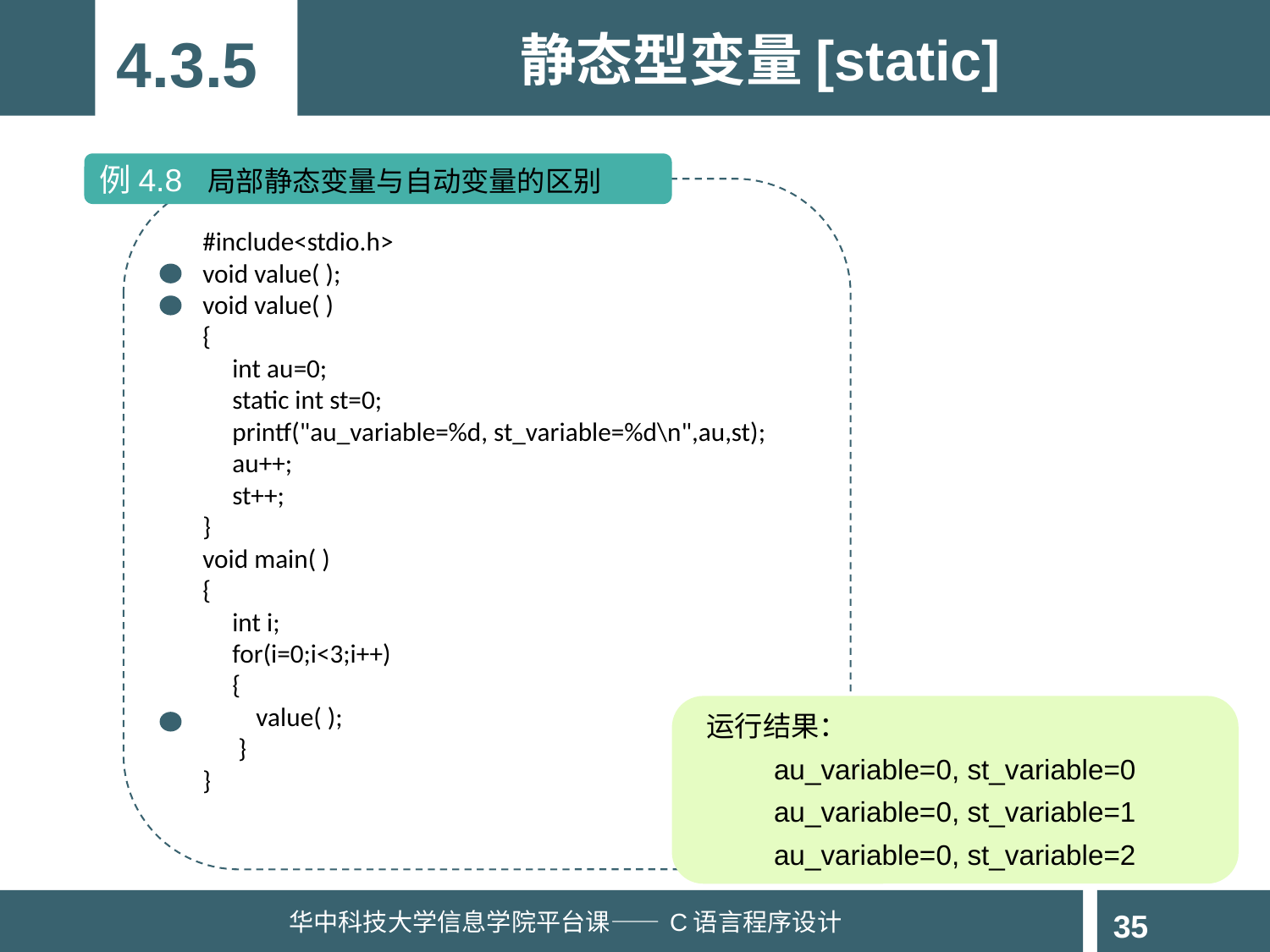

4.3.5
静态型变量[static]
例4.8  局部静态变量与自动变量的区别

#include<stdio.h>
void value( );
void value( )
{
     int au=0;
     static int st=0;
     printf("au_variable=%d, st_variable=%d\n",au,st);
     au++;
     st++;
}
void main( )
{
     int i;
     for(i=0;i<3;i++)
     {
         value( );
      }
}

 运行结果：
au_variable=0, st_variable=0
au_variable=0, st_variable=1
au_variable=0, st_variable=2